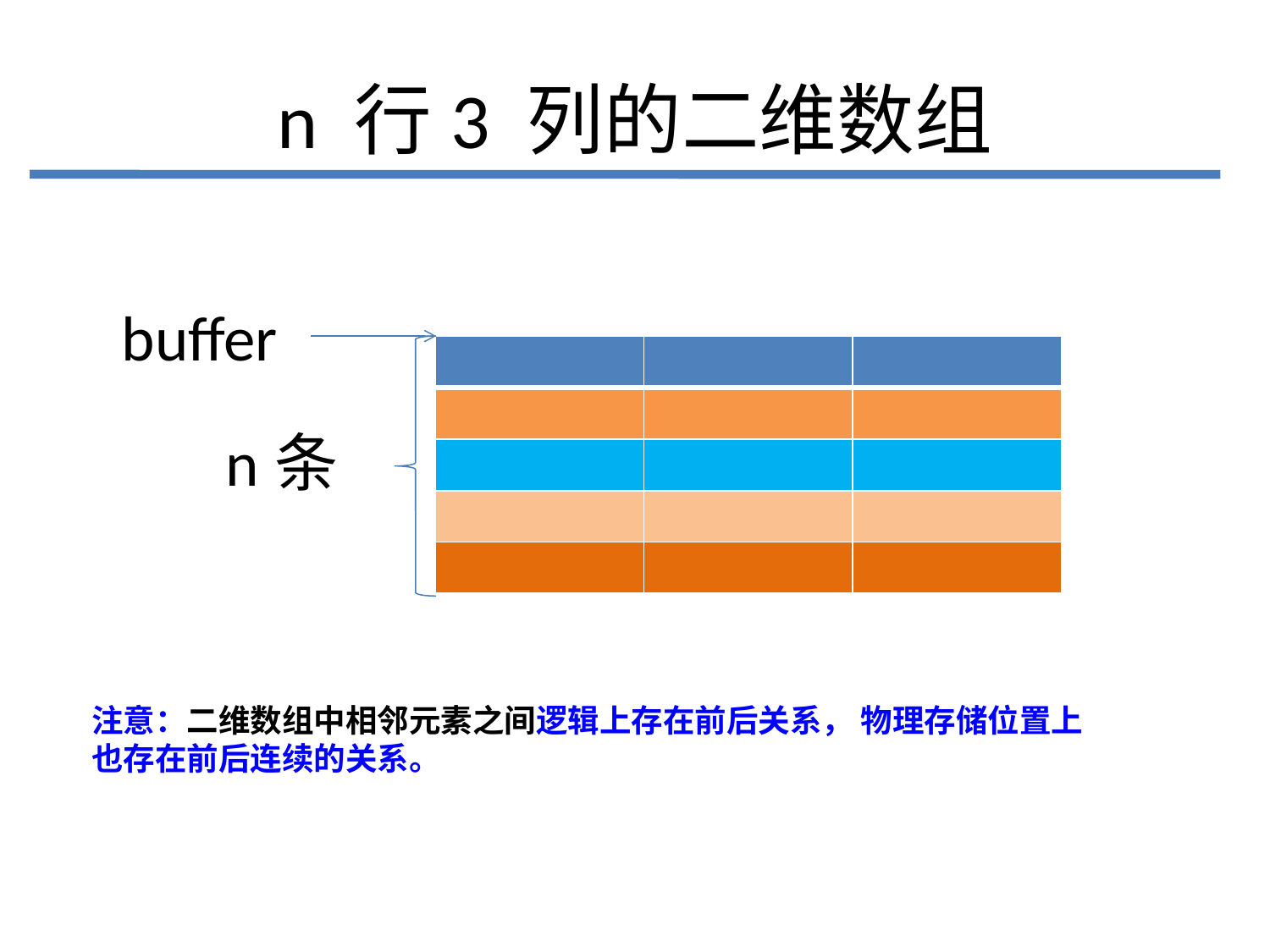

# n 行3 列的二维数组
buffer

|  |  |  |
| --- | --- | --- |
|  |  |  |
|  |  |  |
|  |  |  |
|  |  |  |
n条
注意：二维数组中相邻元素之间逻辑上存在前后关系， 物理存储位置上也存在前后连续的关系。